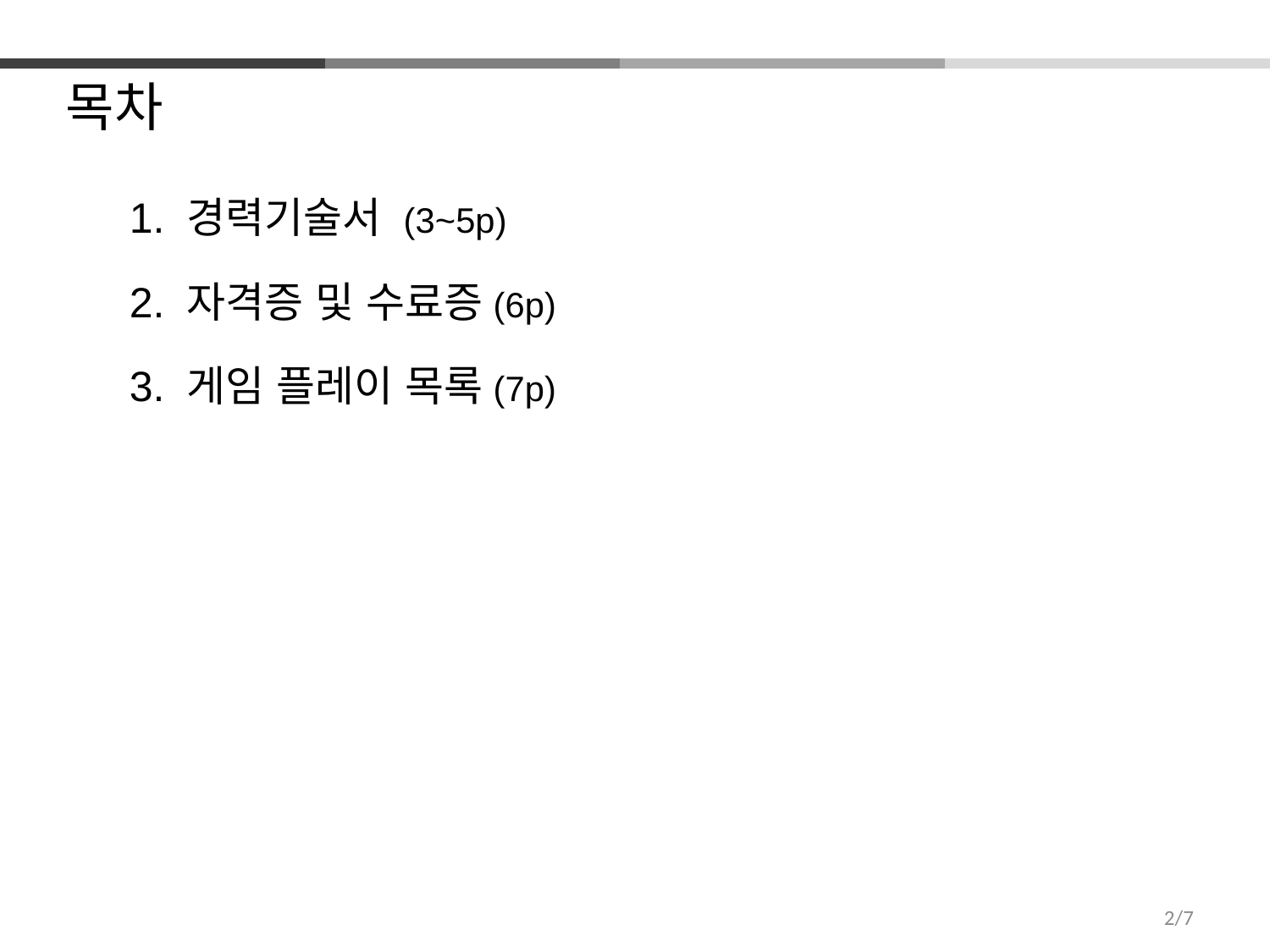

목차
1. 경력기술서 (3~5p)
2. 자격증 및 수료증(6p)
3. 게임 플레이 목록(7p)

2/7